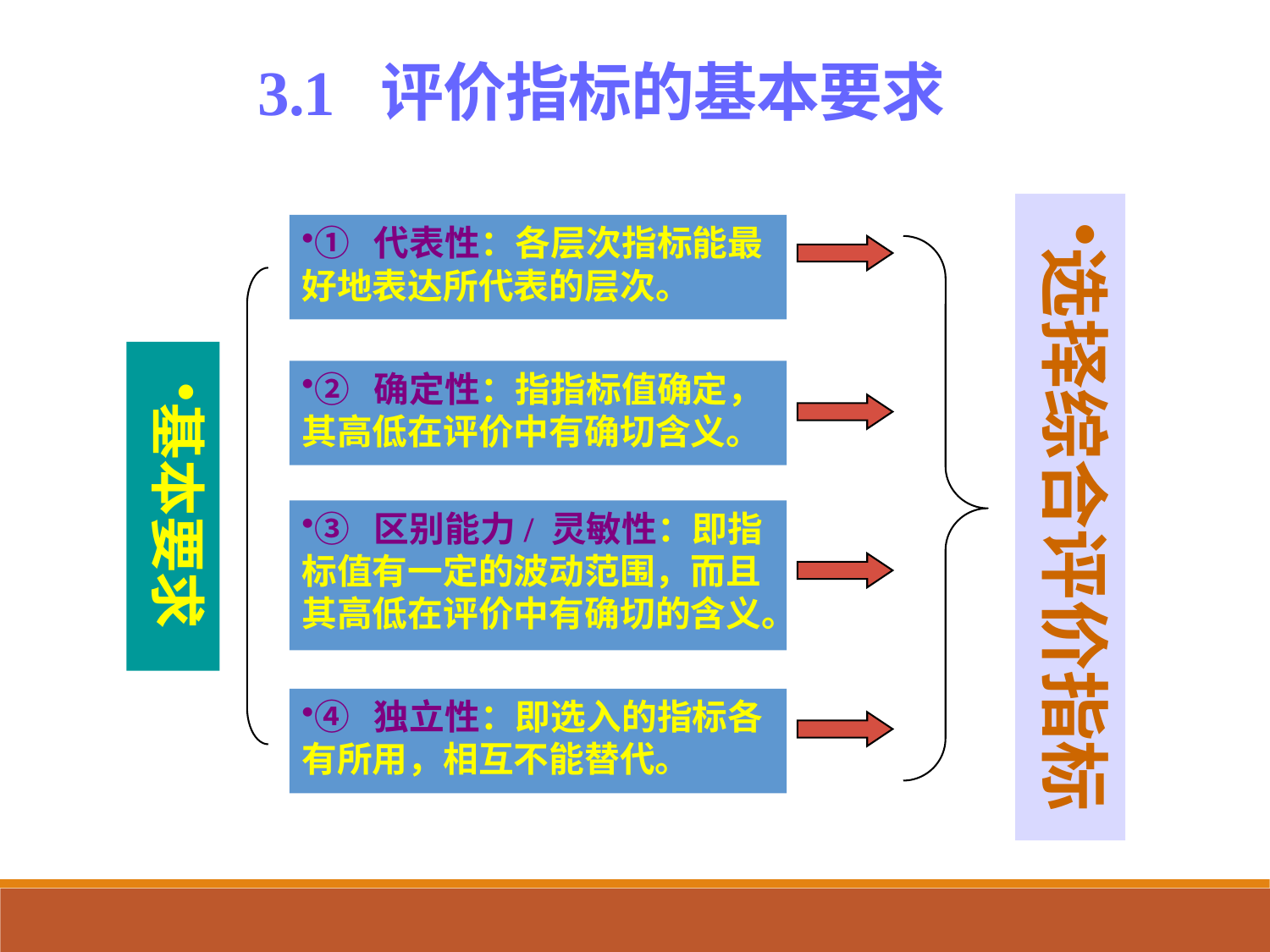

3.1  评价指标的基本要求
选择综合评价指标
①  代表性：各层次指标能最好地表达所代表的层次。

基本要求
②  确定性：指指标值确定，其高低在评价中有确切含义。

③  区别能力/ 灵敏性：即指标值有一定的波动范围，而且其高低在评价中有确切的含义。

④  独立性：即选入的指标各有所用，相互不能替代。